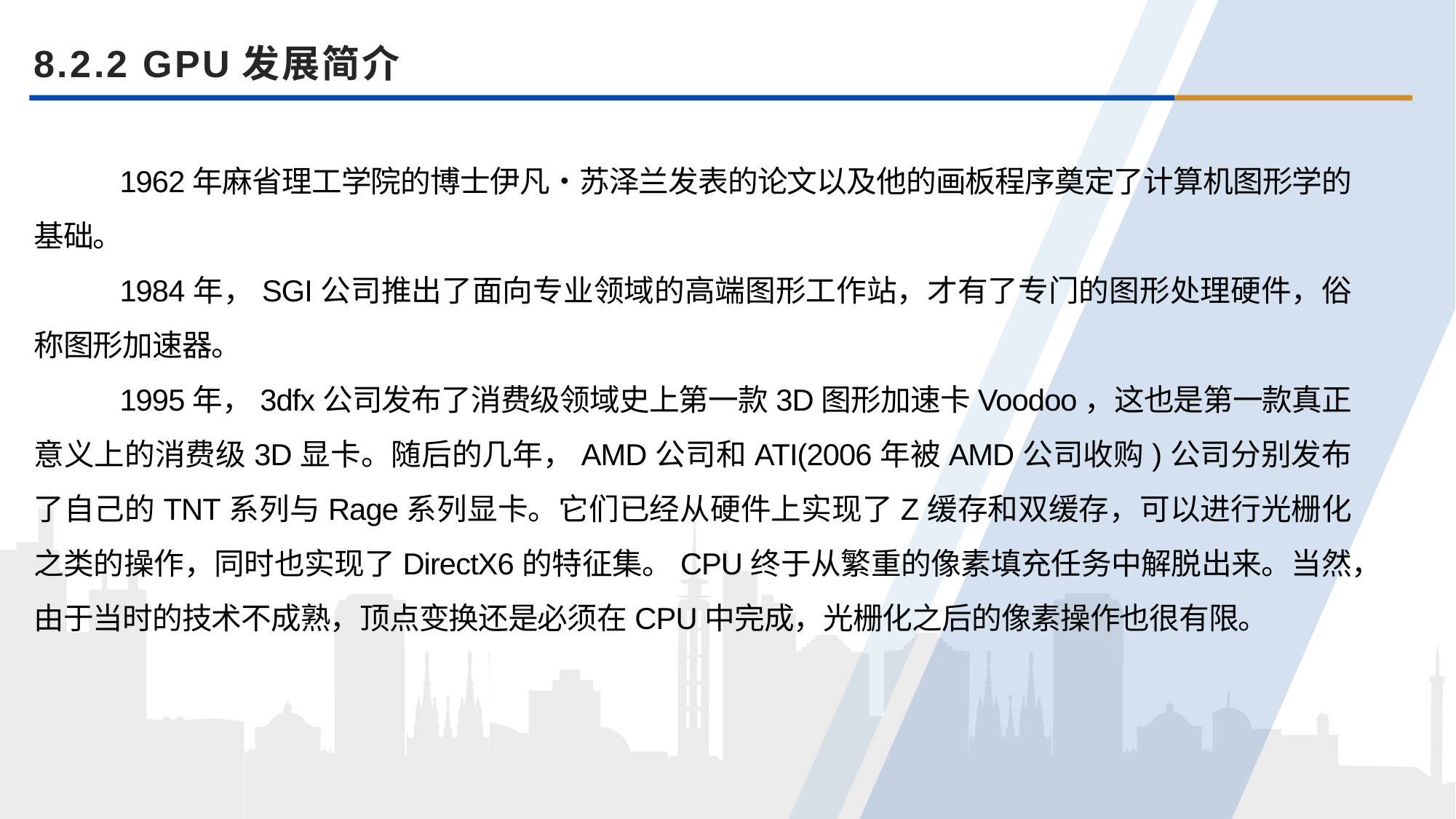

8.2.2 GPU发展简介
1962年麻省理工学院的博士伊凡•苏泽兰发表的论文以及他的画板程序奠定了计算机图形学的基础。
1984年，SGI公司推出了面向专业领域的高端图形工作站，才有了专门的图形处理硬件，俗称图形加速器。
1995年，3dfx公司发布了消费级领域史上第一款3D图形加速卡Voodoo，这也是第一款真正意义上的消费级3D显卡。随后的几年，AMD公司和ATI(2006年被AMD公司收购)公司分别发布了自己的TNT系列与Rage系列显卡。它们已经从硬件上实现了Z缓存和双缓存，可以进行光栅化之类的操作，同时也实现了DirectX6的特征集。CPU终于从繁重的像素填充任务中解脱出来。当然，由于当时的技术不成熟，顶点变换还是必须在CPU中完成，光栅化之后的像素操作也很有限。